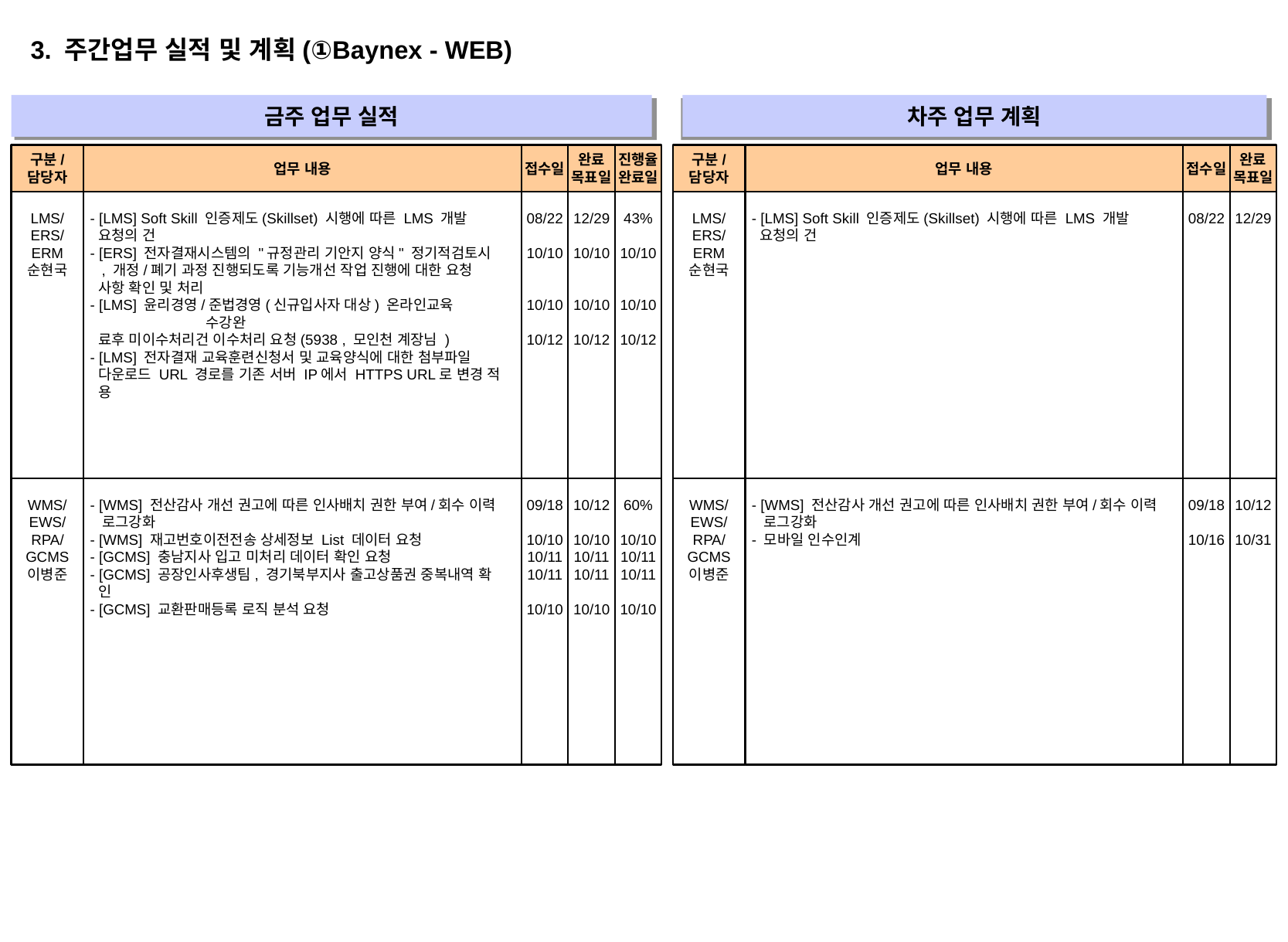

3. 주간업무 실적 및 계획(①Baynex - WEB)
금주 업무 실적
차주 업무 계획
" "
" "
구분/
담당자
업무 내용
접수일
완료
목표일
진행율
완료일
구분/
담당자
업무 내용
접수일
완료
목표일
LMS/
ERS/
ERM
순현국

- [LMS] Soft Skill 인증제도(Skillset) 시행에 따른 LMS 개발
  요청의 건
- [ERS] 전자결재시스템의 "규정관리 기안지 양식" 정기적검토시
  , 개정/폐기 과정 진행되도록 기능개선 작업 진행에 대한 요청
  사항 확인 및 처리
- [LMS] 윤리경영/준법경영(신규입사자 대상) 온라인교육	수강완
  료후 미이수처리건 이수처리 요청(5938 , 모인천 계장님 )
- [LMS] 전자결재 교육훈련신청서 및 교육양식에 대한 첨부파일
  다운로드 URL 경로를 기존 서버 IP에서 HTTPS URL로 변경 적
  용
08/22
10/10
10/10
10/12
12/29
10/10
10/10
10/12
43%
10/10
10/10
10/12
LMS/
ERS/
ERM
순현국

- [LMS] Soft Skill 인증제도(Skillset) 시행에 따른 LMS 개발
  요청의 건
08/22
12/29
WMS/
EWS/
RPA/
GCMS
이병준

- [WMS] 전산감사 개선 권고에 따른 인사배치 권한 부여/회수 이력
   로그강화
- [WMS] 재고번호이전전송 상세정보 List 데이터 요청
- [GCMS] 충남지사 입고 미처리 데이터 확인 요청
- [GCMS] 공장인사후생팀, 경기북부지사 출고상품권 중복내역 확
  인
- [GCMS] 교환판매등록 로직 분석 요청
09/18
10/10
10/11
10/11
10/10
10/12
10/10
10/11
10/11
10/10
60%
10/10
10/11
10/11
10/10
WMS/
EWS/
RPA/
GCMS
이병준

- [WMS] 전산감사 개선 권고에 따른 인사배치 권한 부여/회수 이력
   로그강화
- 모바일 인수인계
09/18
10/16
10/12
10/31